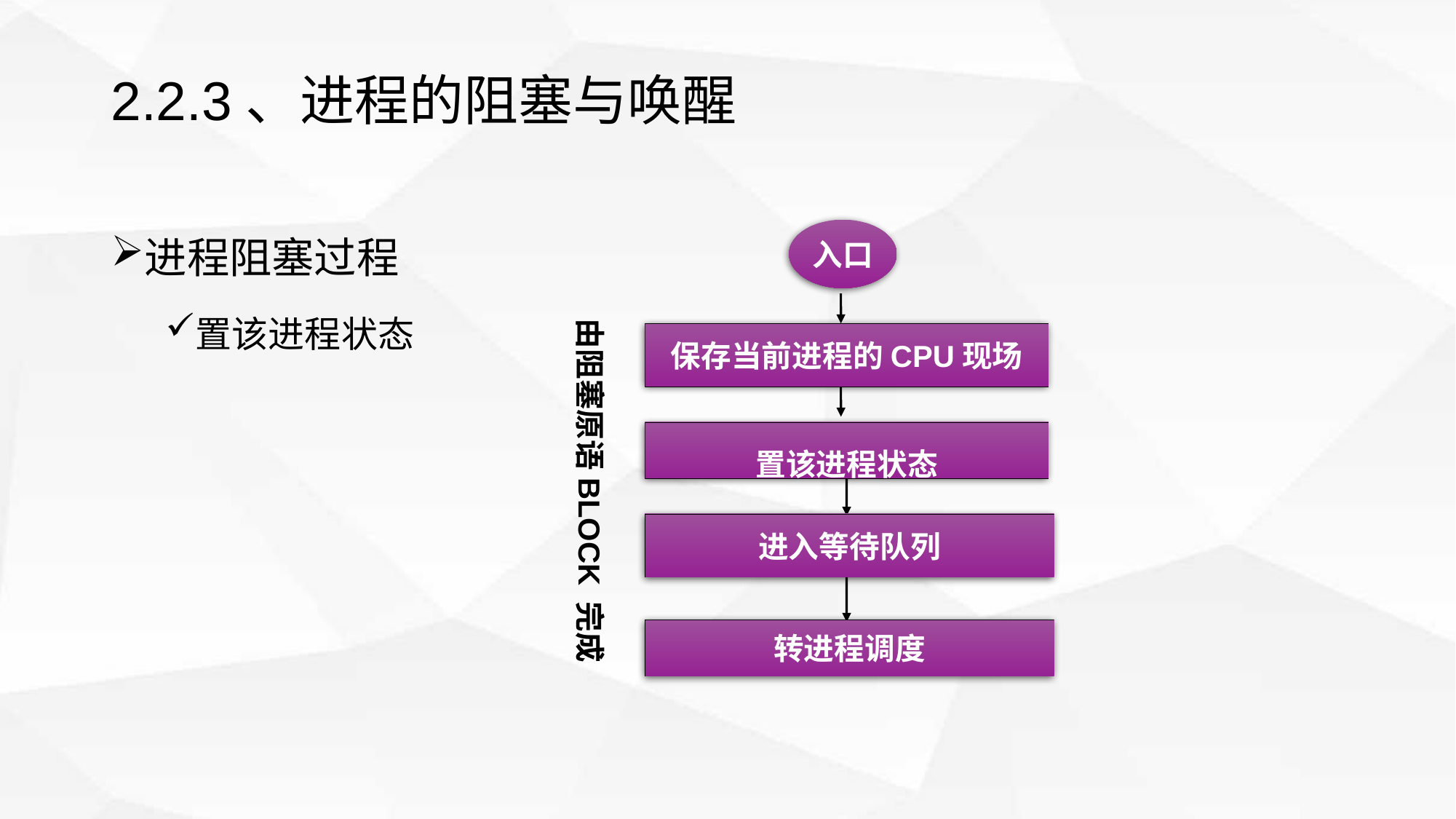

# 2.2.3、进程的阻塞与唤醒
进程阻塞过程
置该进程状态
入口

保存当前进程的CPU现场

置该进程状态

进入等待队列

转进程调度
由阻塞原语BLOCK 完成